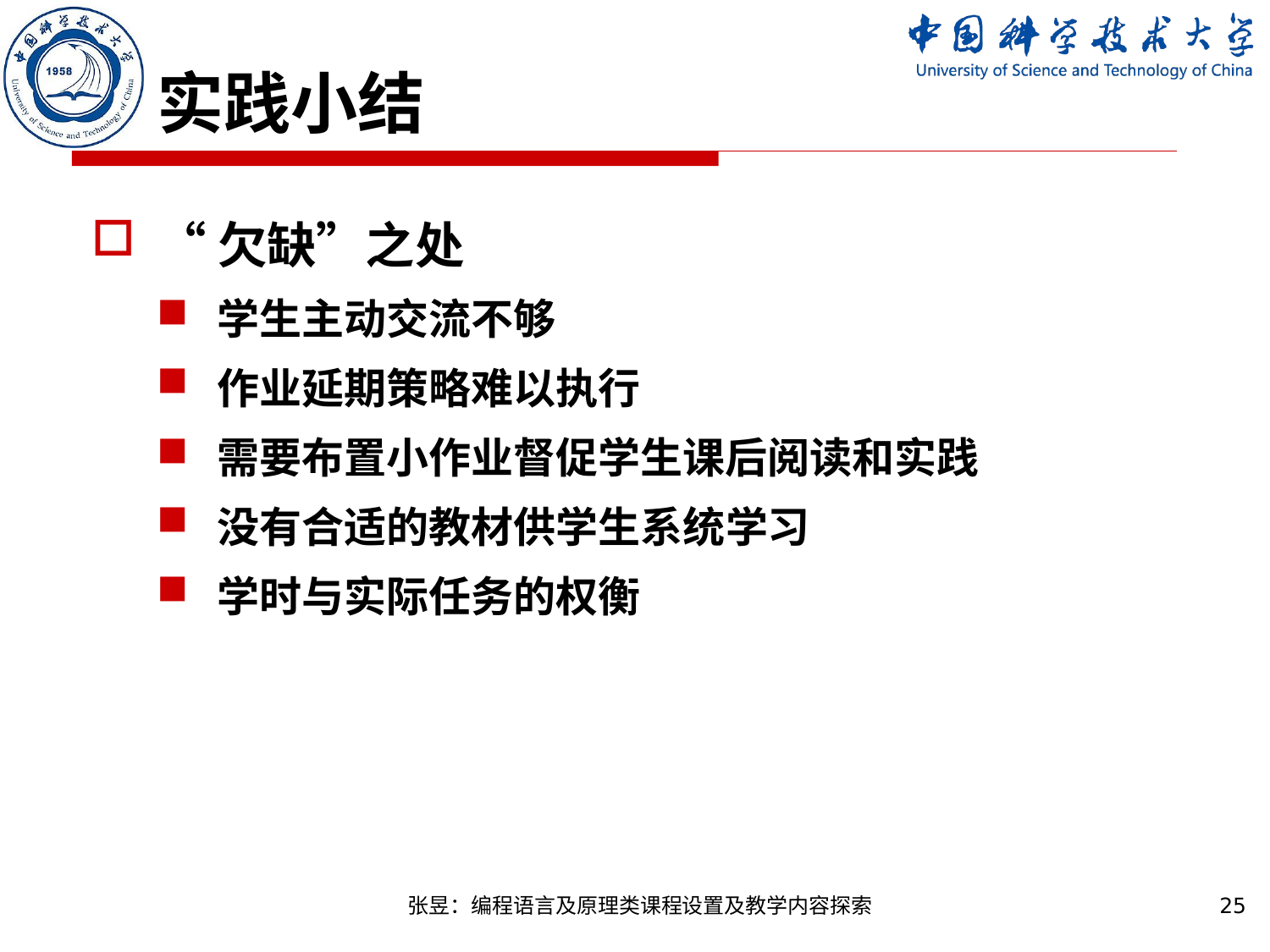

# 实践小结
“欠缺”之处
学生主动交流不够
作业延期策略难以执行
需要布置小作业督促学生课后阅读和实践
没有合适的教材供学生系统学习
学时与实际任务的权衡
张昱：编程语言及原理类课程设置及教学内容探索
25